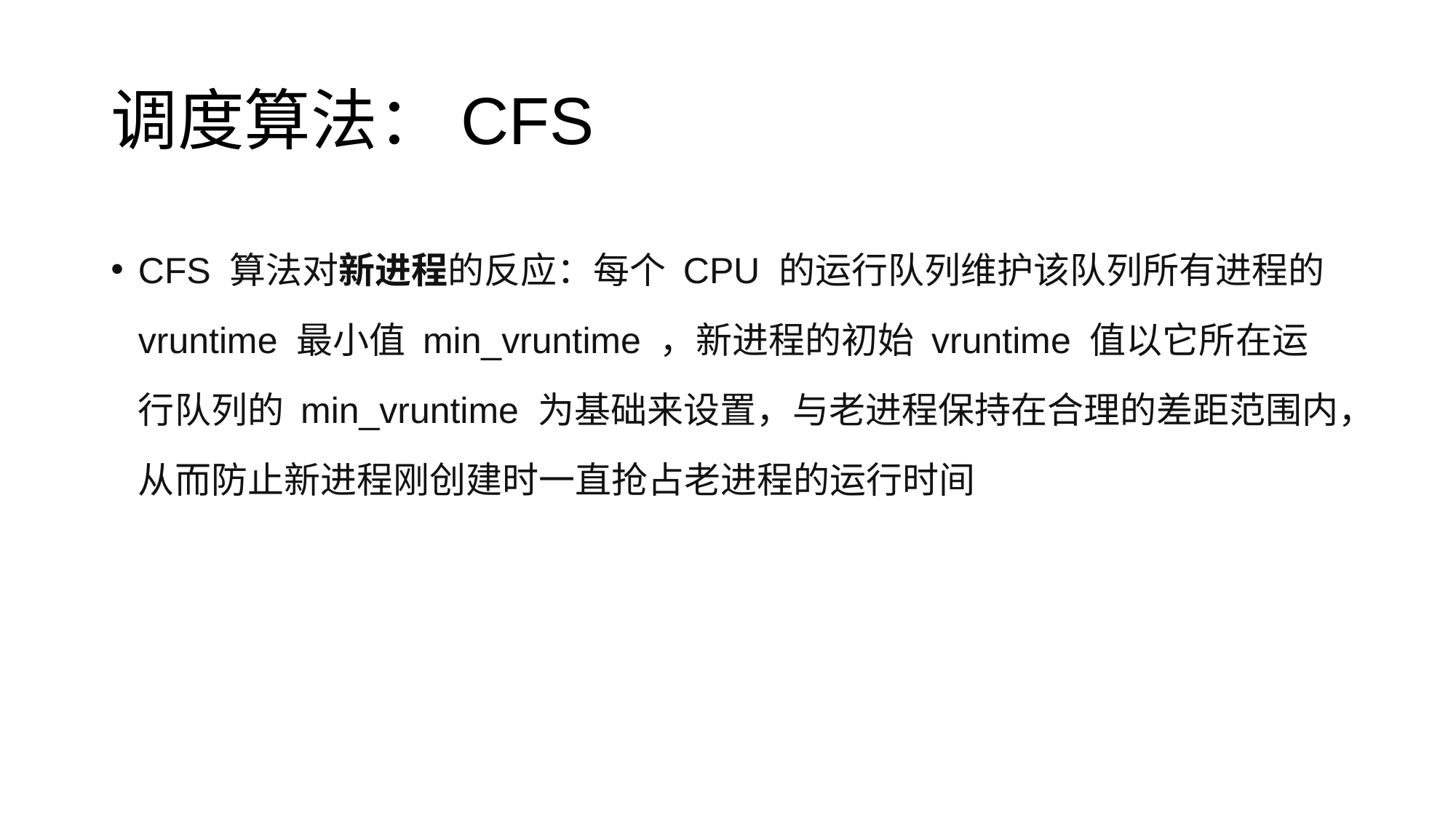

# 调度算法：CFS
CFS 算法对新进程的反应：每个 CPU 的运行队列维护该队列所有进程的 vruntime 最小值 min_vruntime ，新进程的初始 vruntime 值以它所在运行队列的 min_vruntime 为基础来设置，与老进程保持在合理的差距范围内，从而防止新进程刚创建时一直抢占老进程的运行时间